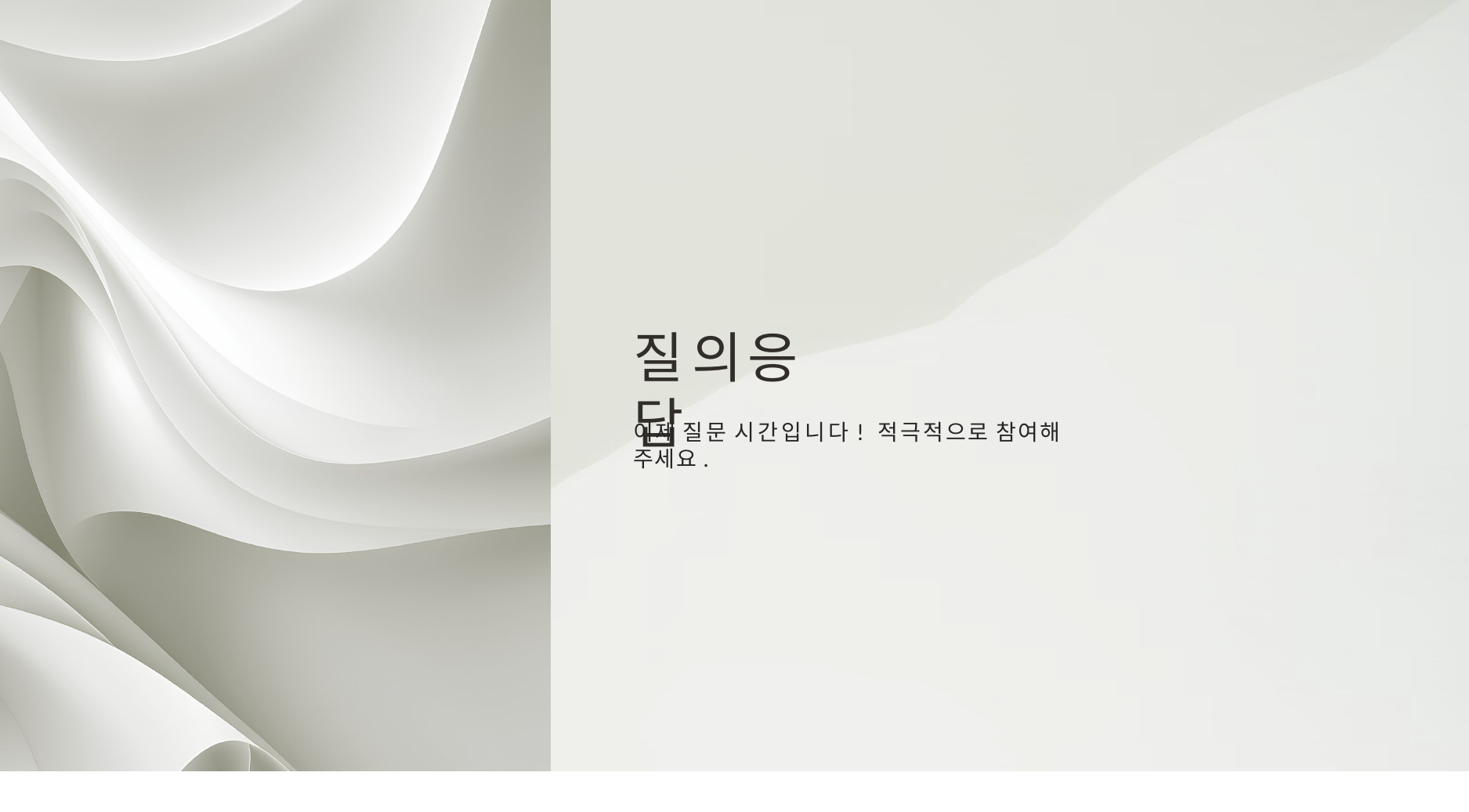

질의응답
이제 질문 시간입니다! 적극적으로 참여해 주세요.